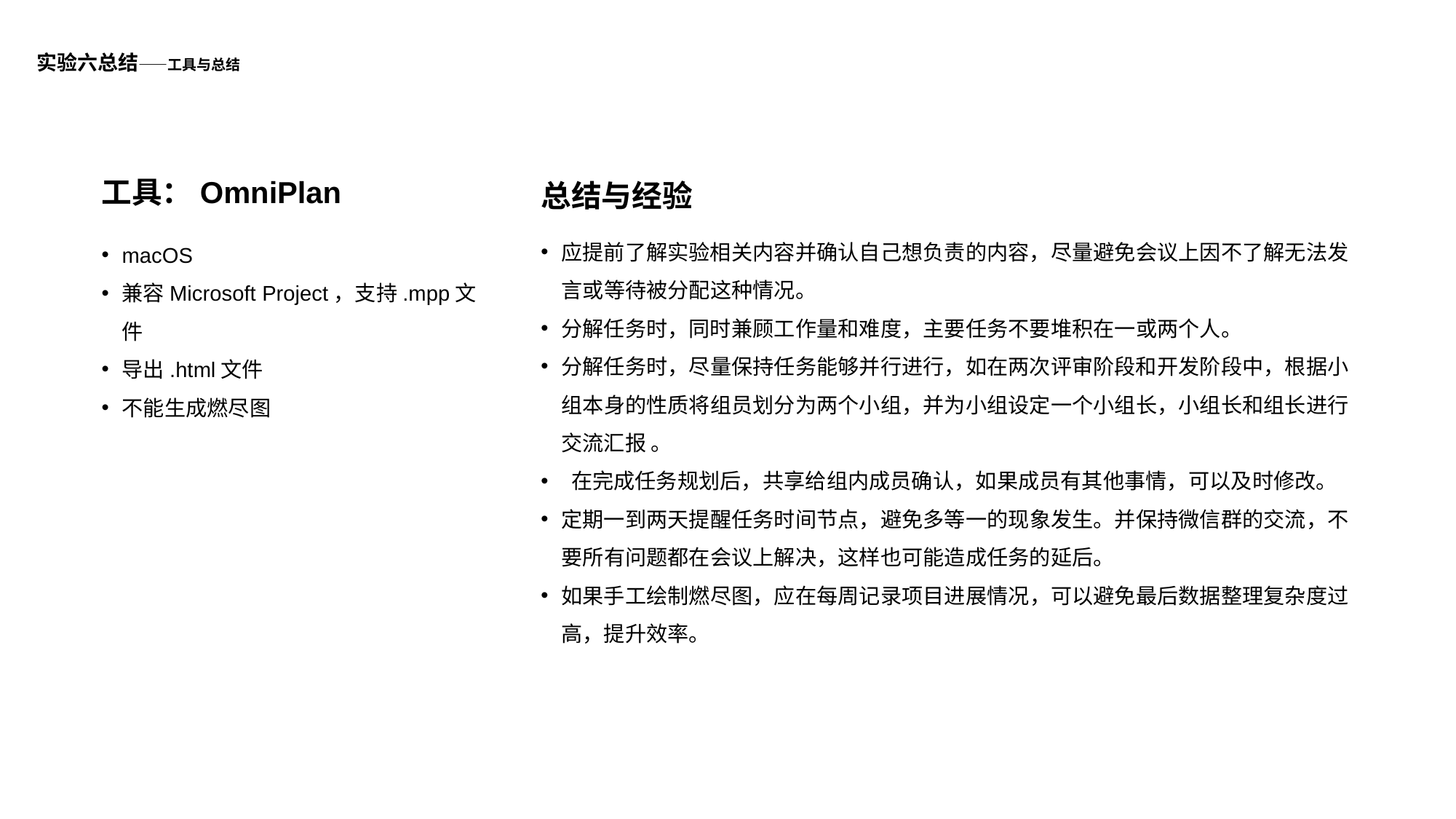

# 实验六总结——工具与总结

工具：OmniPlan
总结与经验
应提前了解实验相关内容并确认自己想负责的内容，尽量避免会议上因不了解无法发言或等待被分配这种情况。
分解任务时，同时兼顾工作量和难度，主要任务不要堆积在一或两个人。
分解任务时，尽量保持任务能够并行进行，如在两次评审阶段和开发阶段中，根据小组本身的性质将组员划分为两个小组，并为小组设定一个小组长，小组长和组长进行交流汇报 。
 在完成任务规划后，共享给组内成员确认，如果成员有其他事情，可以及时修改。
定期一到两天提醒任务时间节点，避免多等一的现象发生。并保持微信群的交流，不要所有问题都在会议上解决，这样也可能造成任务的延后。
如果手工绘制燃尽图，应在每周记录项目进展情况，可以避免最后数据整理复杂度过高，提升效率。
macOS
兼容Microsoft Project，支持.mpp文件
导出.html文件
不能生成燃尽图